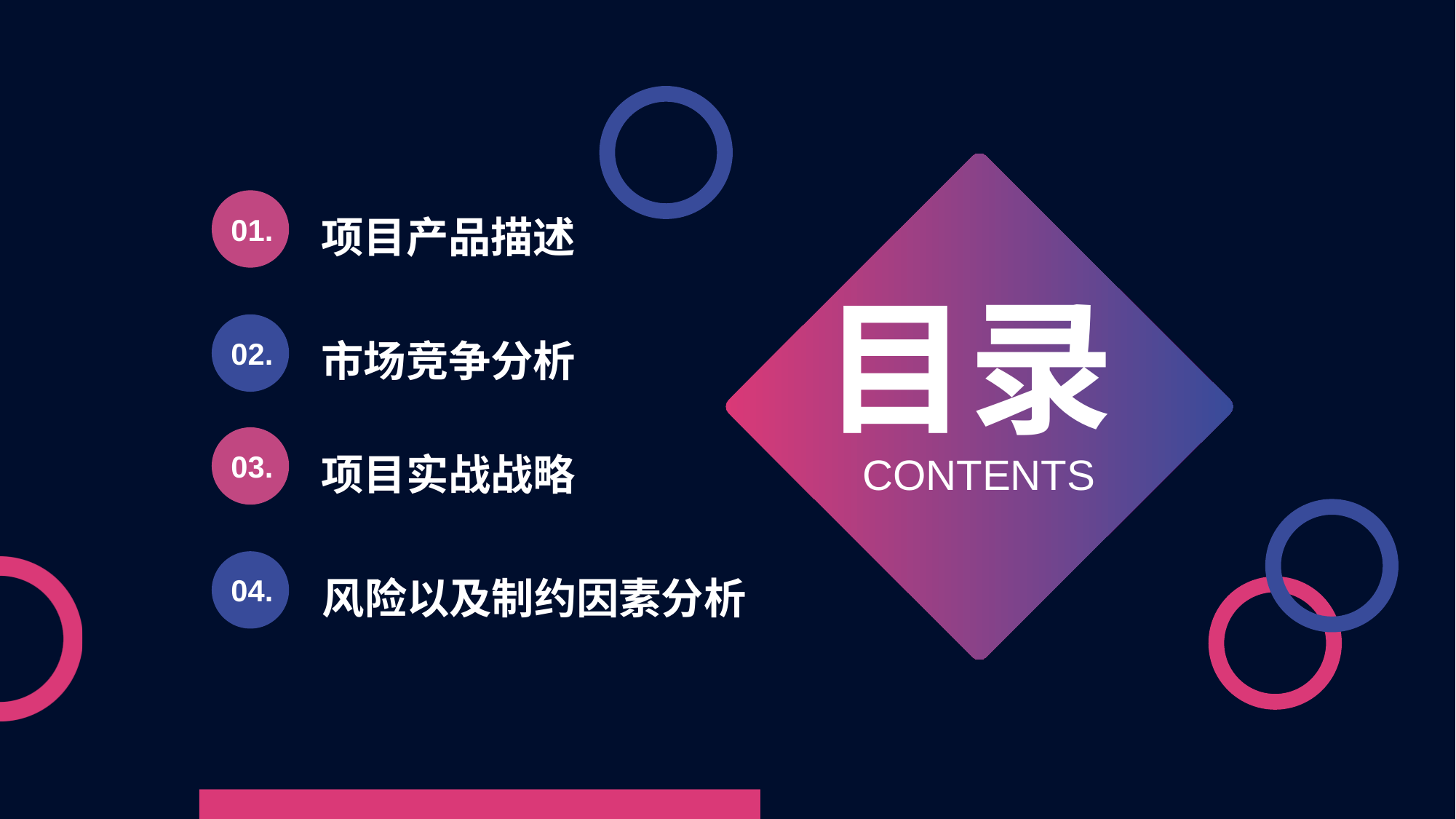

01.
项目产品描述
目录

02.
市场竞争分析

03.
项目实战战略
CONTENTS

04.
风险以及制约因素分析